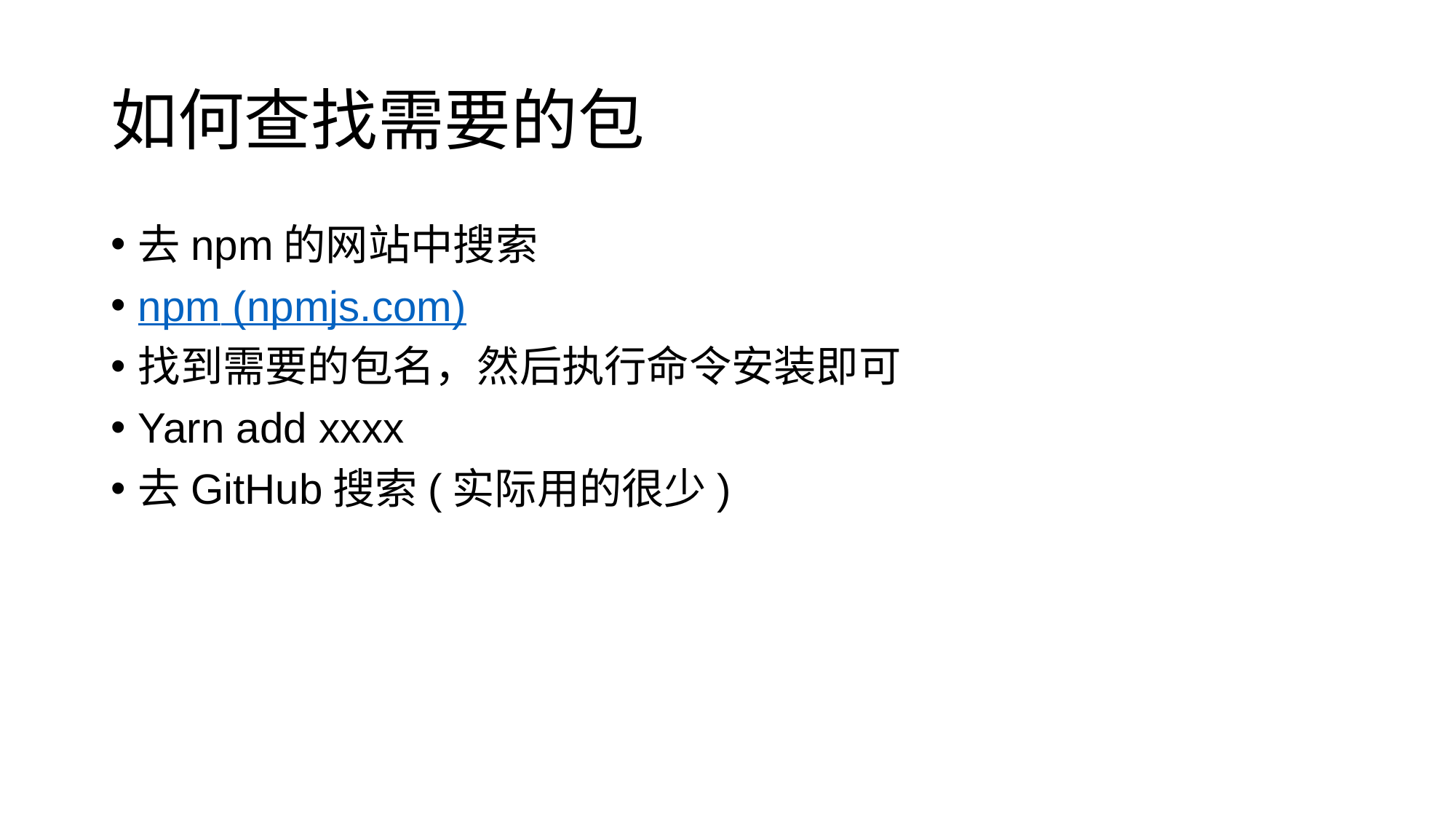

# 如何查找需要的包
去npm的网站中搜索
npm (npmjs.com)
找到需要的包名，然后执行命令安装即可
Yarn add xxxx
去GitHub搜索(实际用的很少)